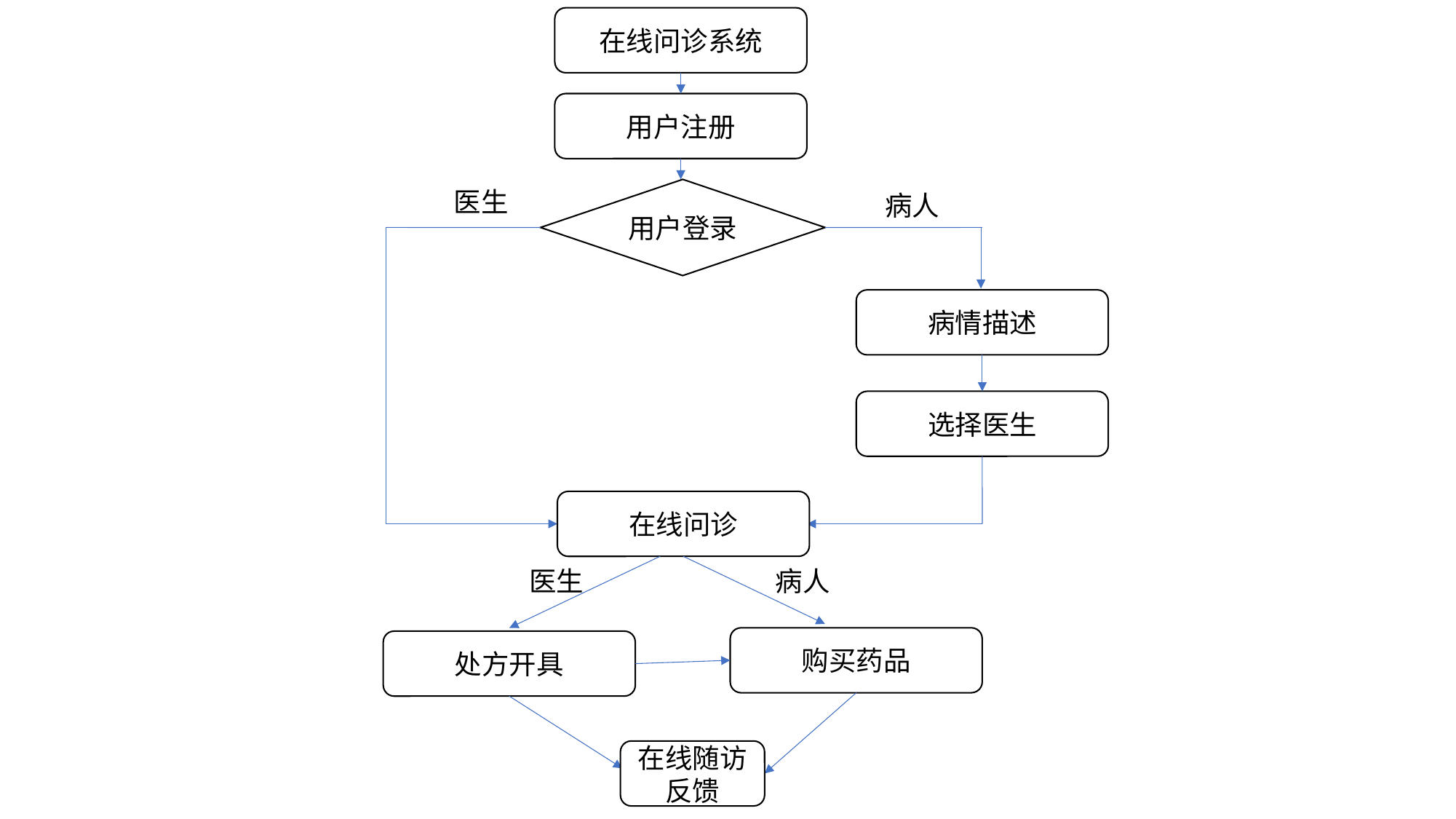

在线问诊系统
用户注册
医生
用户登录
病人
病情描述
选择医生
在线问诊
医生
病人
购买药品
处方开具
在线随访反馈